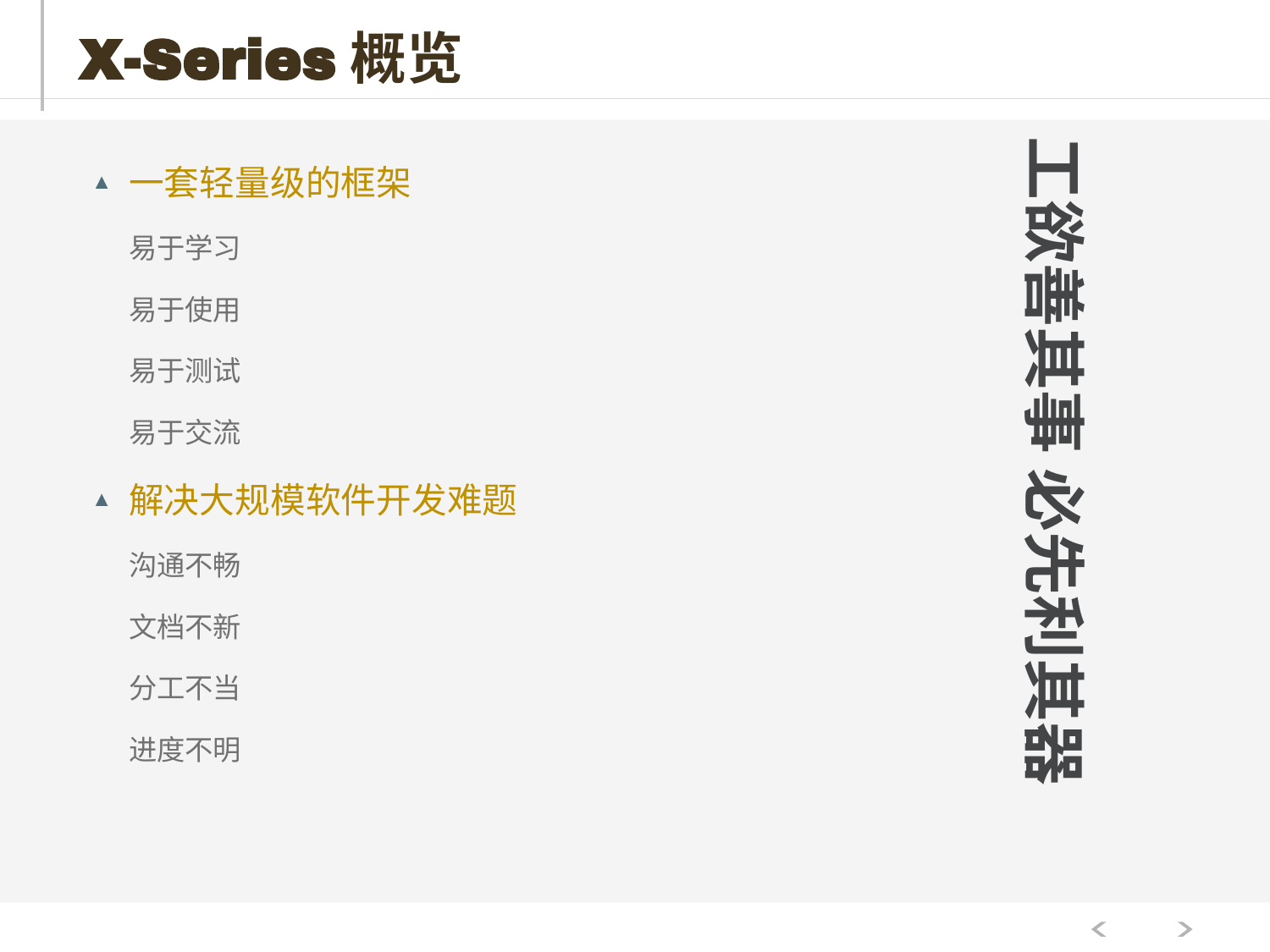

# X-Series概览
工欲善其事 必先利其器
一套轻量级的框架
易于学习
易于使用
易于测试
易于交流
解决大规模软件开发难题
沟通不畅
文档不新
分工不当
进度不明